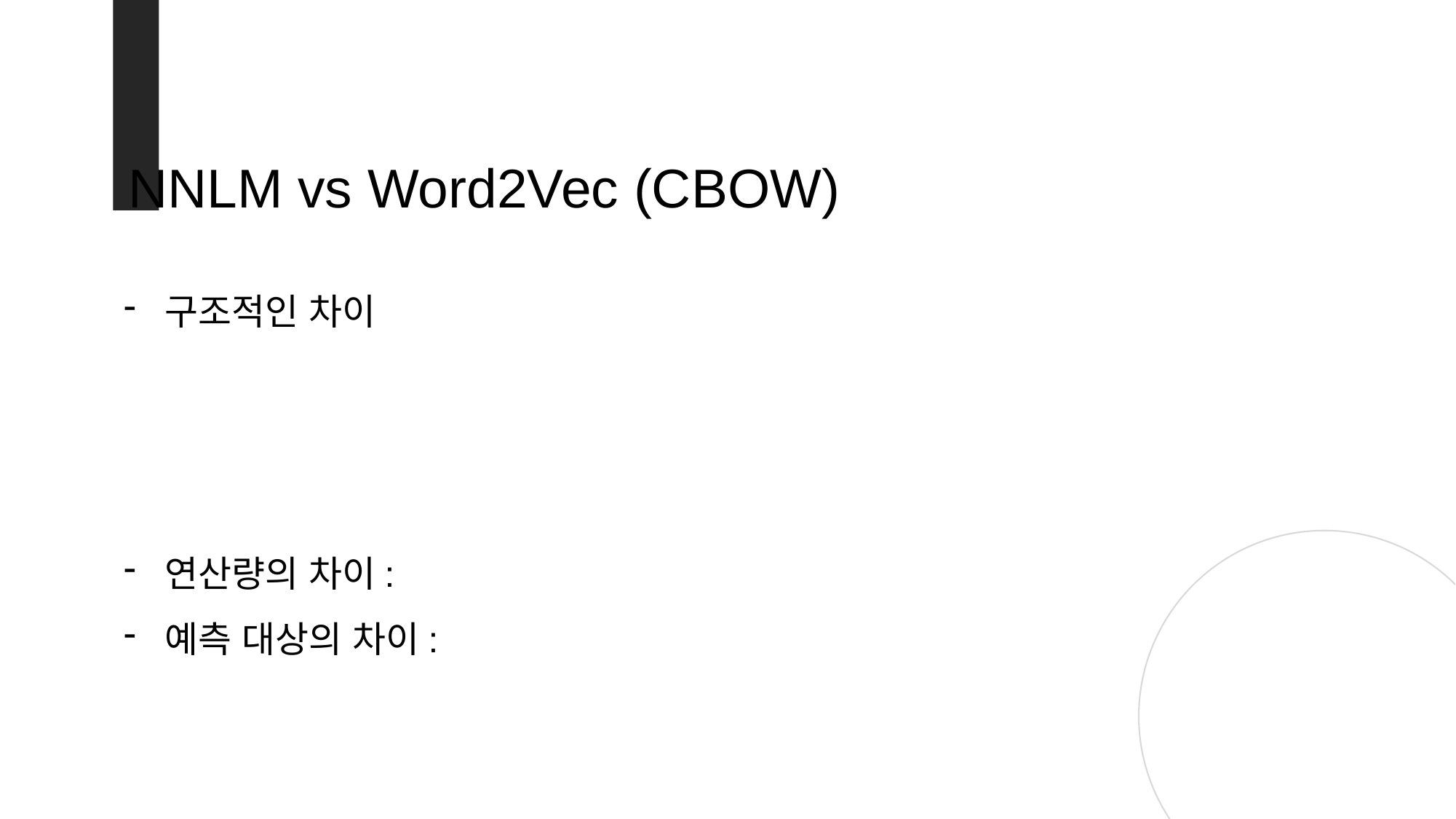

NNLM vs Word2Vec (CBOW)
구조적인 차이

연산량의 차이:
예측 대상의 차이: